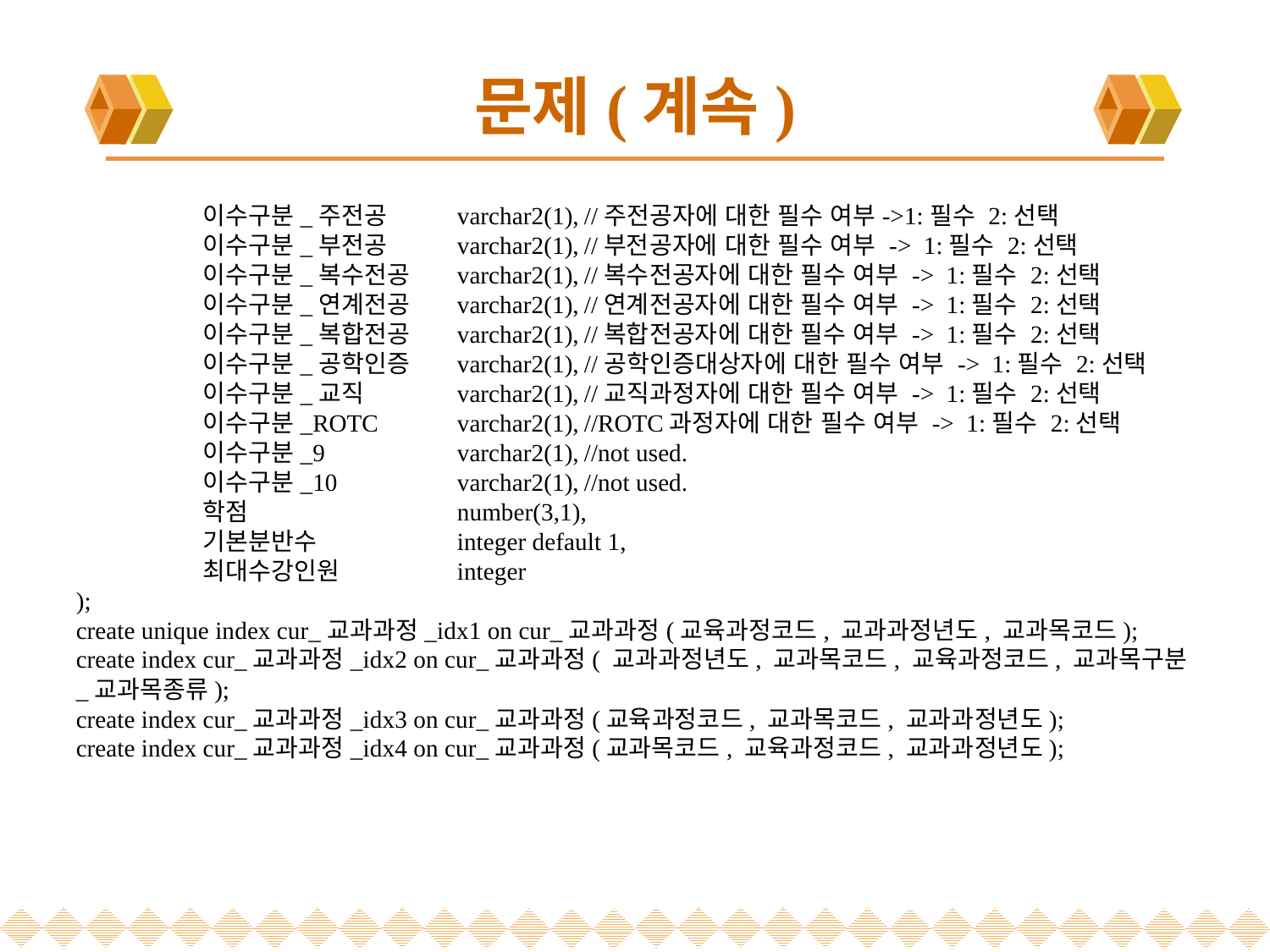

# 문제(계속)
	이수구분_주전공	varchar2(1),	//주전공자에 대한 필수 여부->1:필수 2:선택
	이수구분_부전공	varchar2(1),	//부전공자에 대한 필수 여부 ->  1:필수 2:선택
	이수구분_복수전공	varchar2(1),	//복수전공자에 대한 필수 여부 ->  1:필수 2:선택
	이수구분_연계전공	varchar2(1),	//연계전공자에 대한 필수 여부 ->  1:필수 2:선택
	이수구분_복합전공	varchar2(1),	//복합전공자에 대한 필수 여부 ->  1:필수 2:선택
	이수구분_공학인증	varchar2(1),	//공학인증대상자에 대한 필수 여부 ->  1:필수 2:선택
	이수구분_교직	varchar2(1),	//교직과정자에 대한 필수 여부 ->  1:필수 2:선택
	이수구분_ROTC	varchar2(1),	//ROTC과정자에 대한 필수 여부 ->  1:필수 2:선택
	이수구분_9		varchar2(1),	//not used.
	이수구분_10	varchar2(1),	//not used.
	학점		number(3,1),
	기본분반수		integer default 1,
	최대수강인원	integer
);
create unique index cur_교과과정_idx1 on cur_교과과정(교육과정코드, 교과과정년도, 교과목코드);
create index cur_교과과정_idx2 on cur_교과과정( 교과과정년도, 교과목코드, 교육과정코드, 교과목구분_교과목종류);
create index cur_교과과정_idx3 on cur_교과과정(교육과정코드, 교과목코드, 교과과정년도);
create index cur_교과과정_idx4 on cur_교과과정(교과목코드, 교육과정코드, 교과과정년도);